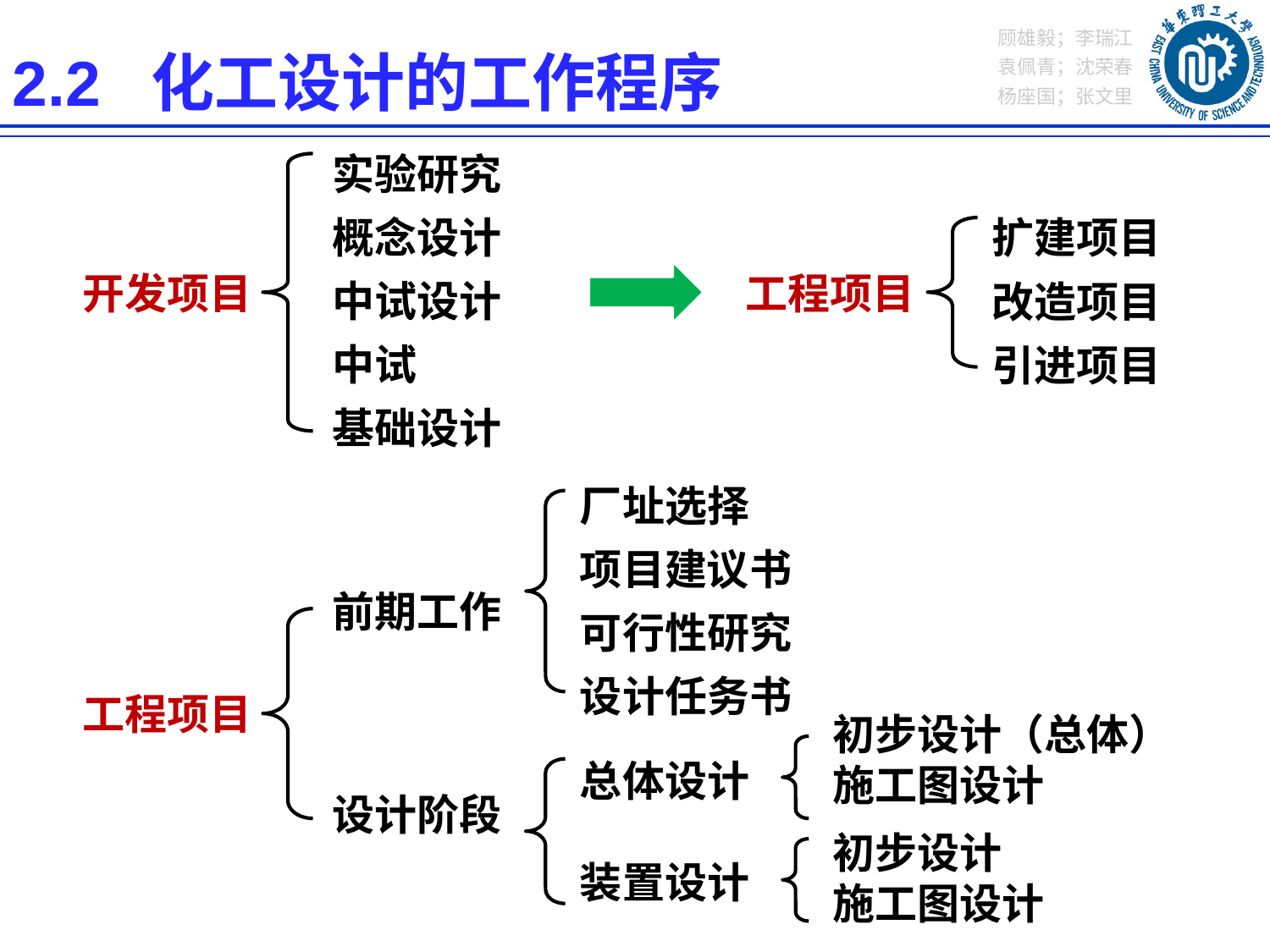

2.2  化工设计的工作程序
实验研究
概念设计
中试设计
中试
基础设计

扩建项目
改造项目
引进项目

开发项目

工程项目
厂址选择
项目建议书
可行性研究
设计任务书

前期工作

设计阶段

工程项目
初步设计（总体）
施工图设计

总体设计

装置设计

初步设计
施工图设计